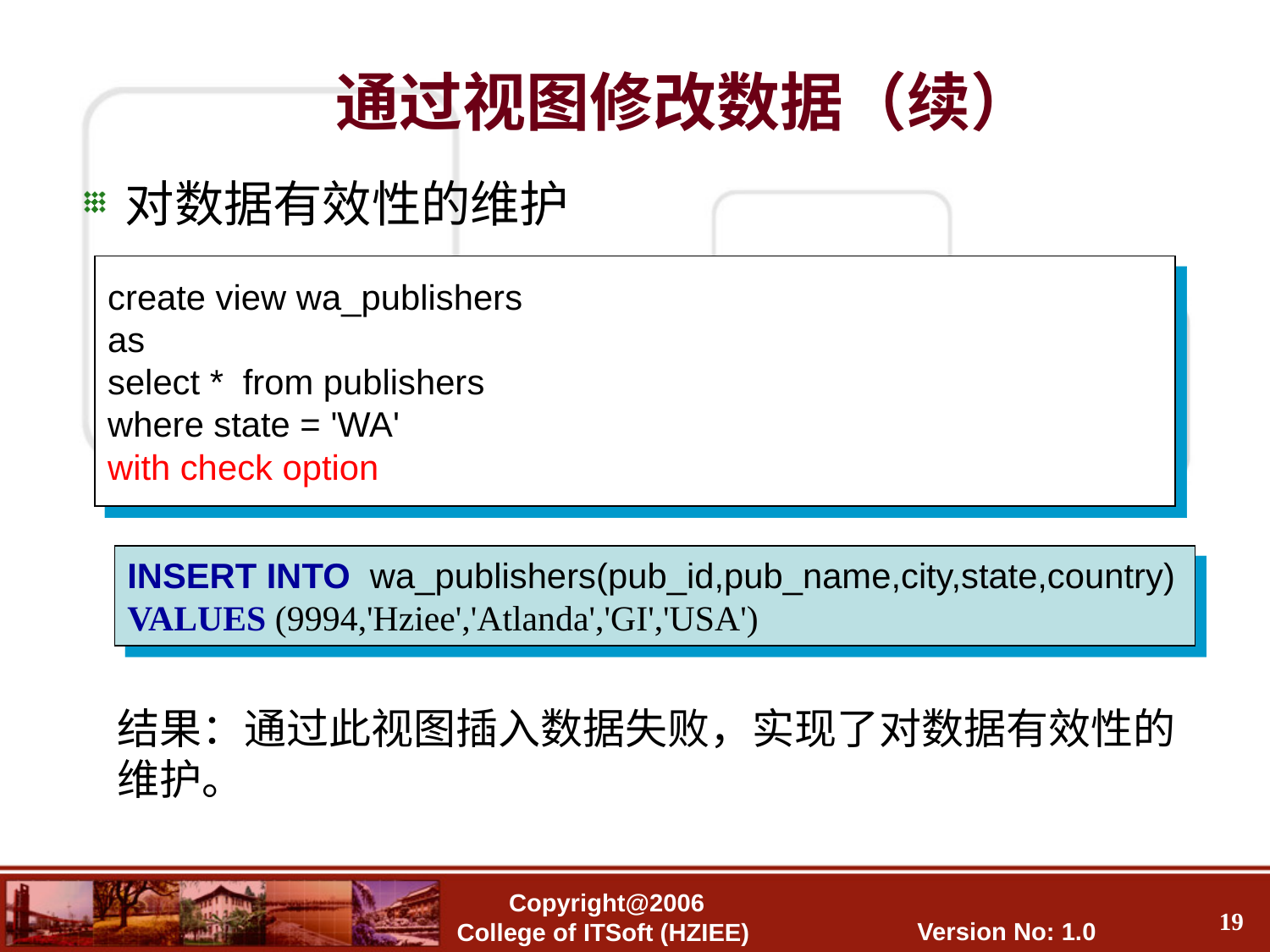

# 通过视图修改数据（续）
对数据有效性的维护
create view wa_publishers
as
select *  from publishers
where state = 'WA'
with check option
INSERT INTO  wa_publishers(pub_id,pub_name,city,state,country)
VALUES (9994,'Hziee','Atlanda','GI','USA')
结果：通过此视图插入数据失败，实现了对数据有效性的维护。